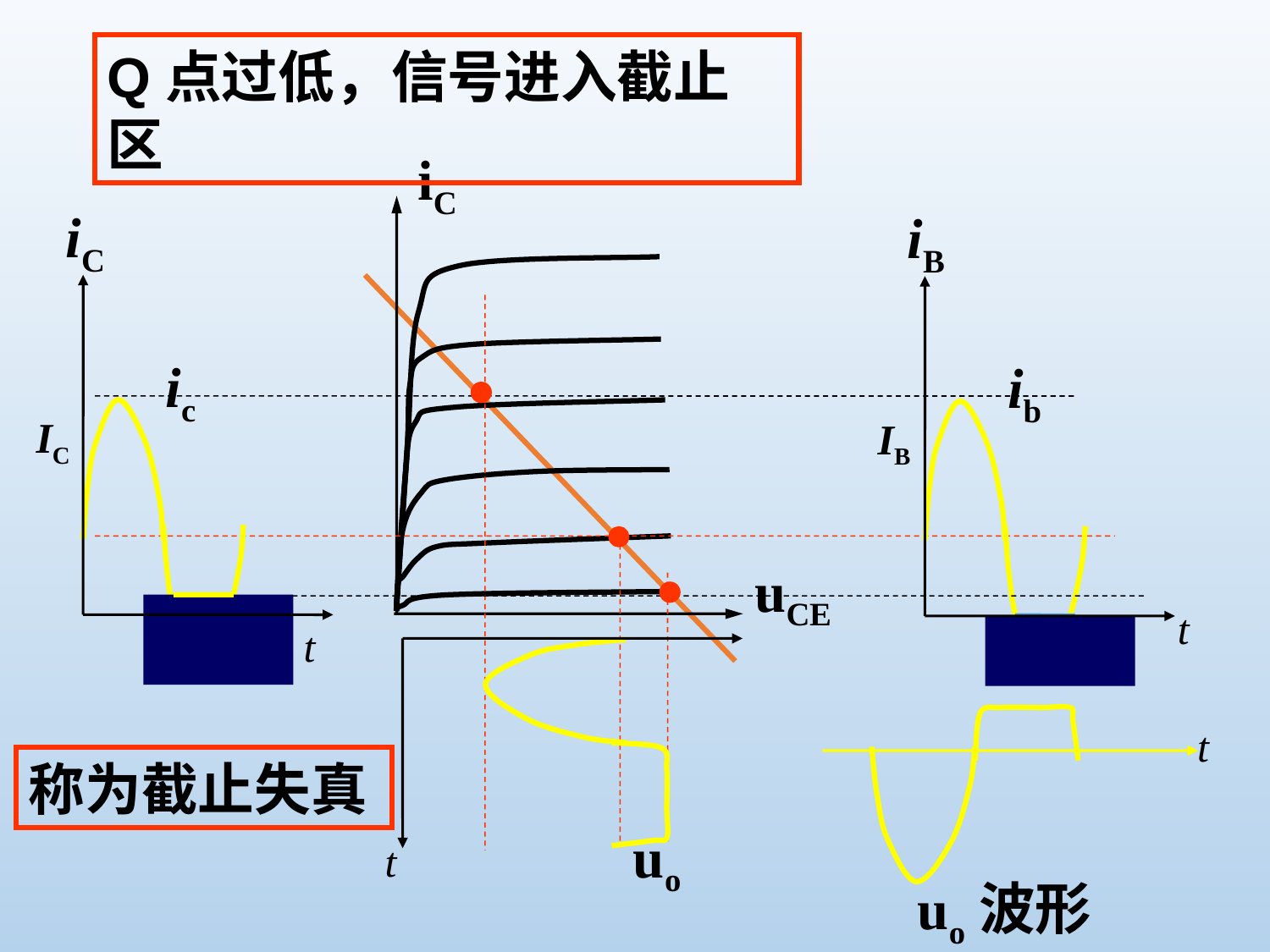

Q点过低，信号进入截止区
iC
iC

ic
IC

iB

ib
IB

uCE

t
t

uo波形
t
称为截止失真
uo
t